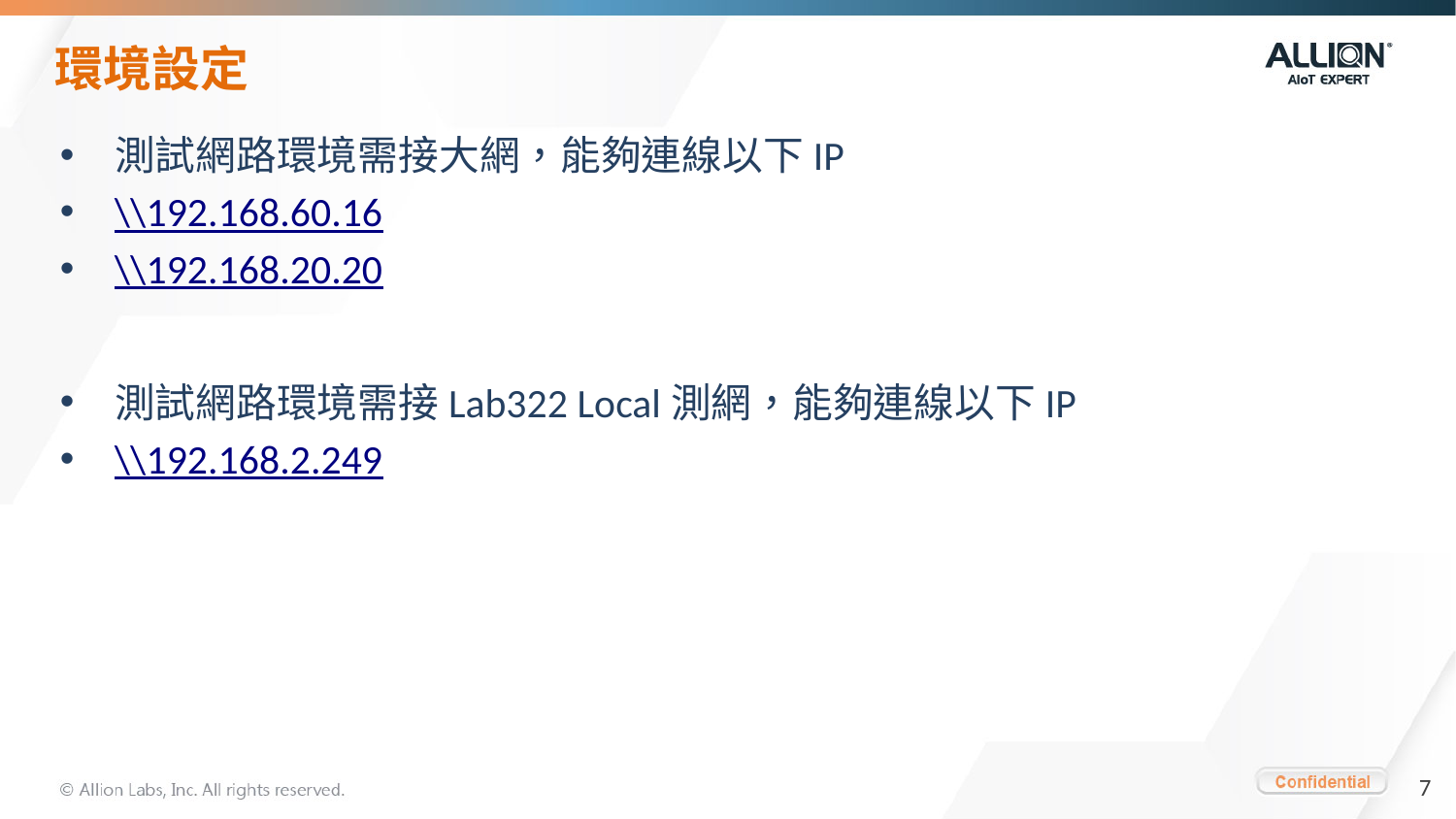

# 環境設定
測試網路環境需接大網，能夠連線以下IP
\\192.168.60.16
\\192.168.20.20

測試網路環境需接Lab322 Local測網，能夠連線以下IP
\\192.168.2.249
7